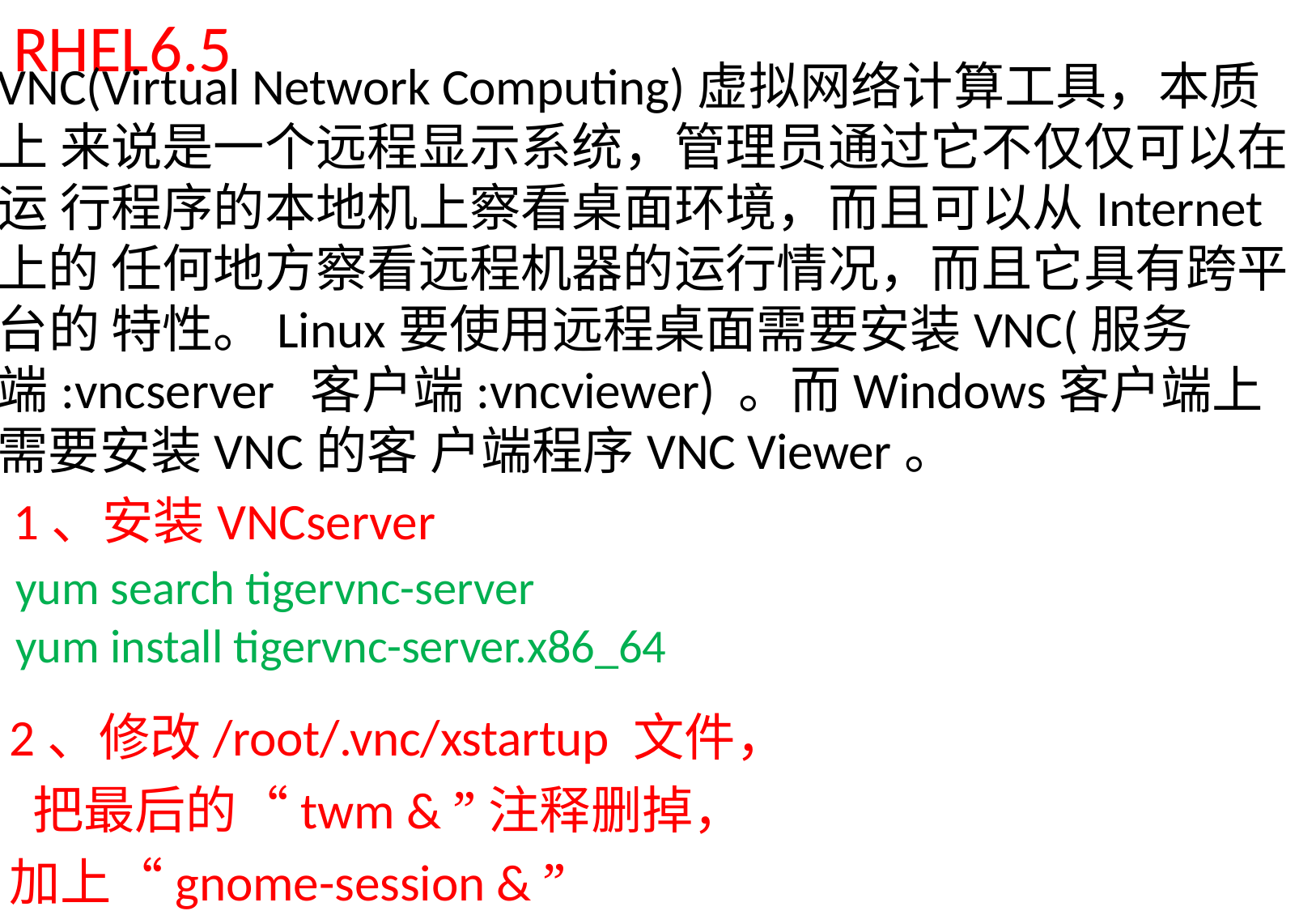

# 5.7	VNC配置—RHEL6.5
VNC(Virtual Network Computing)虚拟网络计算工具，本质上 来说是一个远程显示系统，管理员通过它不仅仅可以在运 行程序的本地机上察看桌面环境，而且可以从Internet上的 任何地方察看远程机器的运行情况，而且它具有跨平台的 特性。Linux要使用远程桌面需要安装VNC(服务端:vncserver  客户端:vncviewer) 。而Windows客户端上需要安装VNC的客 户端程序VNC Viewer。
1、安装VNCserver
yum search tigervnc-server
yum install tigervnc-server.x86_64
2、修改/root/.vnc/xstartup 文件，  把最后的“twm & ”注释删掉，  加上“gnome-session & ”